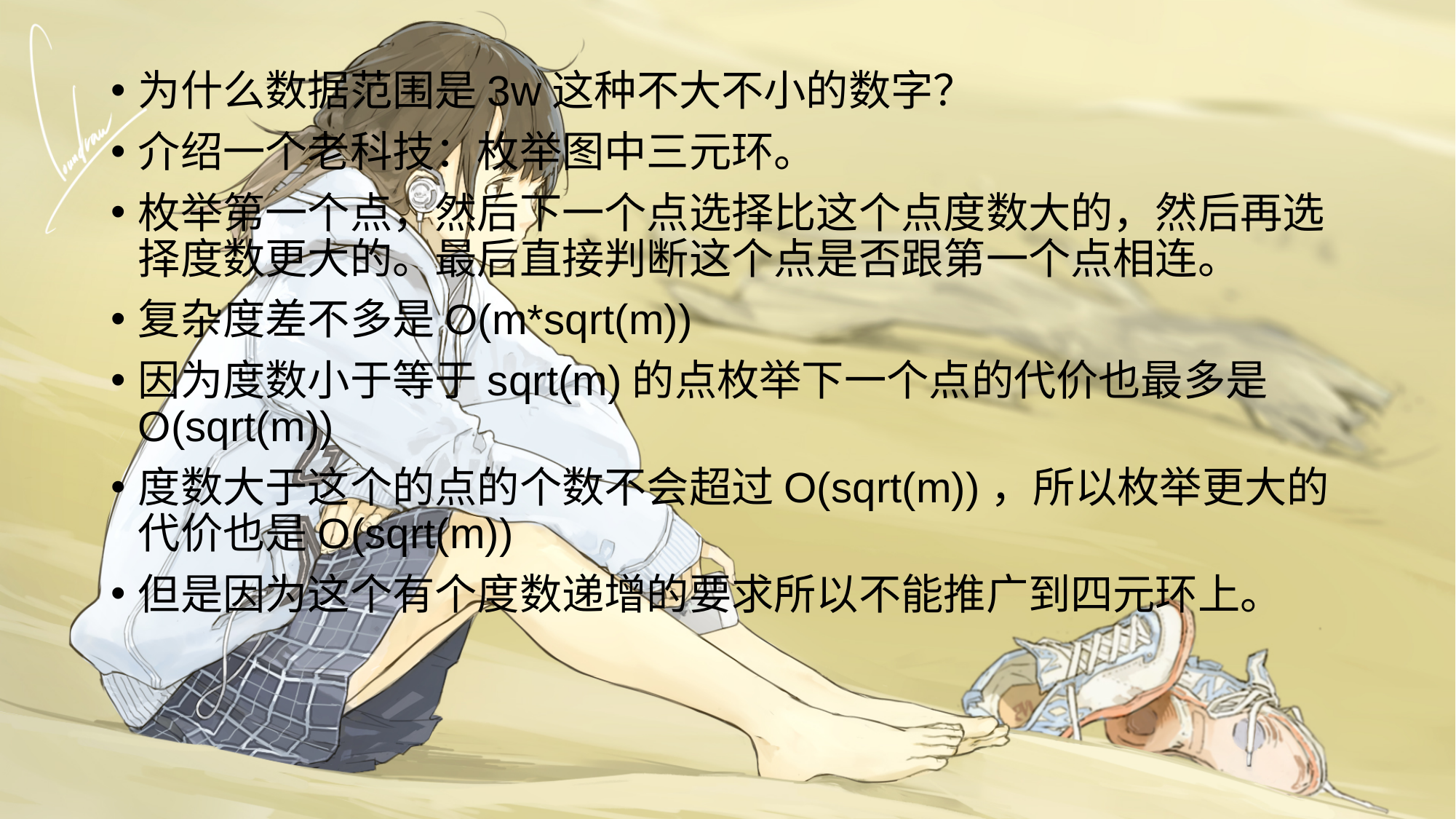

为什么数据范围是3w这种不大不小的数字？
介绍一个老科技：枚举图中三元环。
枚举第一个点，然后下一个点选择比这个点度数大的，然后再选择度数更大的。最后直接判断这个点是否跟第一个点相连。
复杂度差不多是O(m*sqrt(m))
因为度数小于等于sqrt(m)的点枚举下一个点的代价也最多是O(sqrt(m))
度数大于这个的点的个数不会超过O(sqrt(m))，所以枚举更大的代价也是O(sqrt(m))
但是因为这个有个度数递增的要求所以不能推广到四元环上。